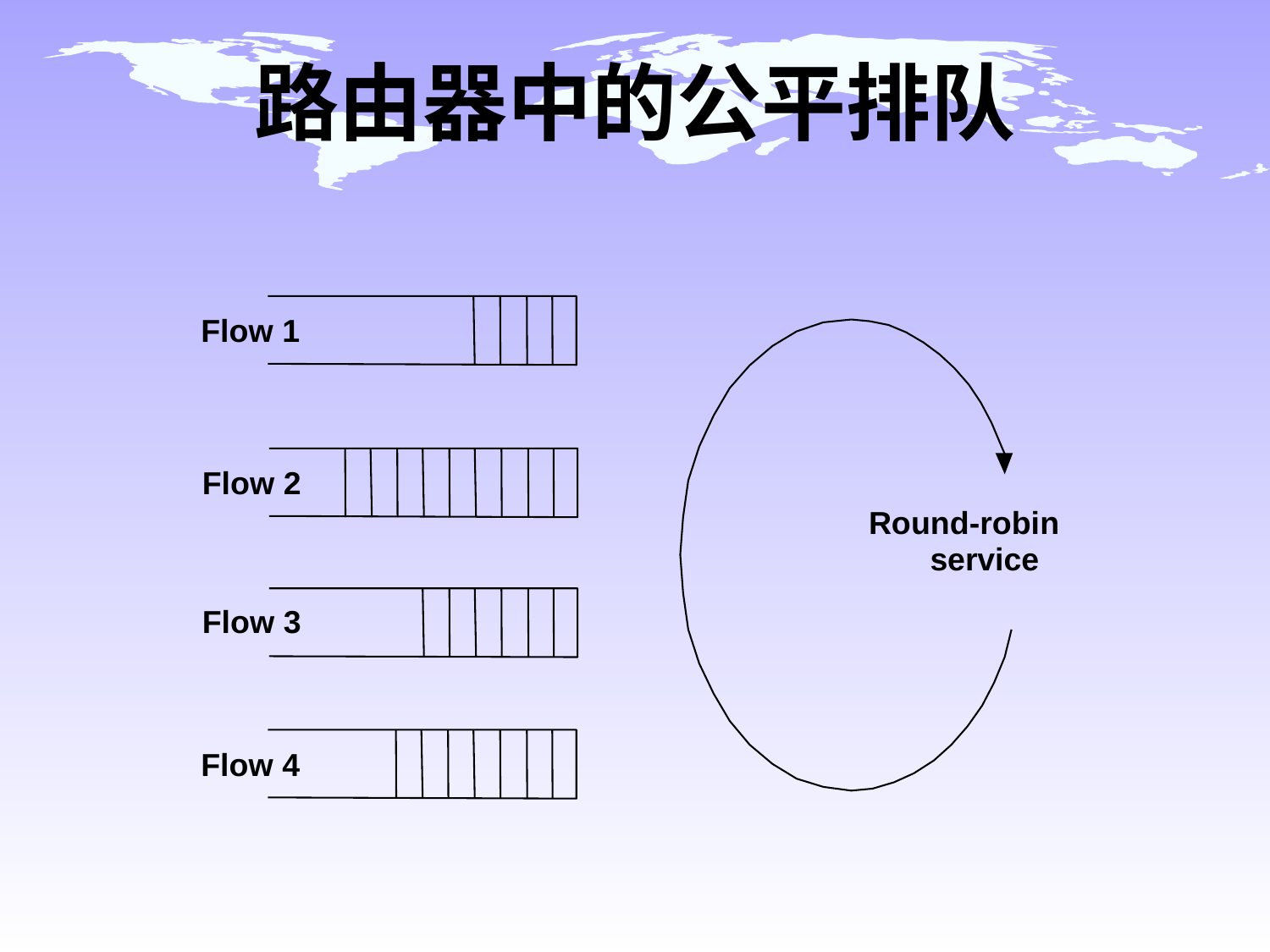

路由器中的公平排队

Flow 1

Flow 2

Round-robin
service

Flow 3

Flow 4